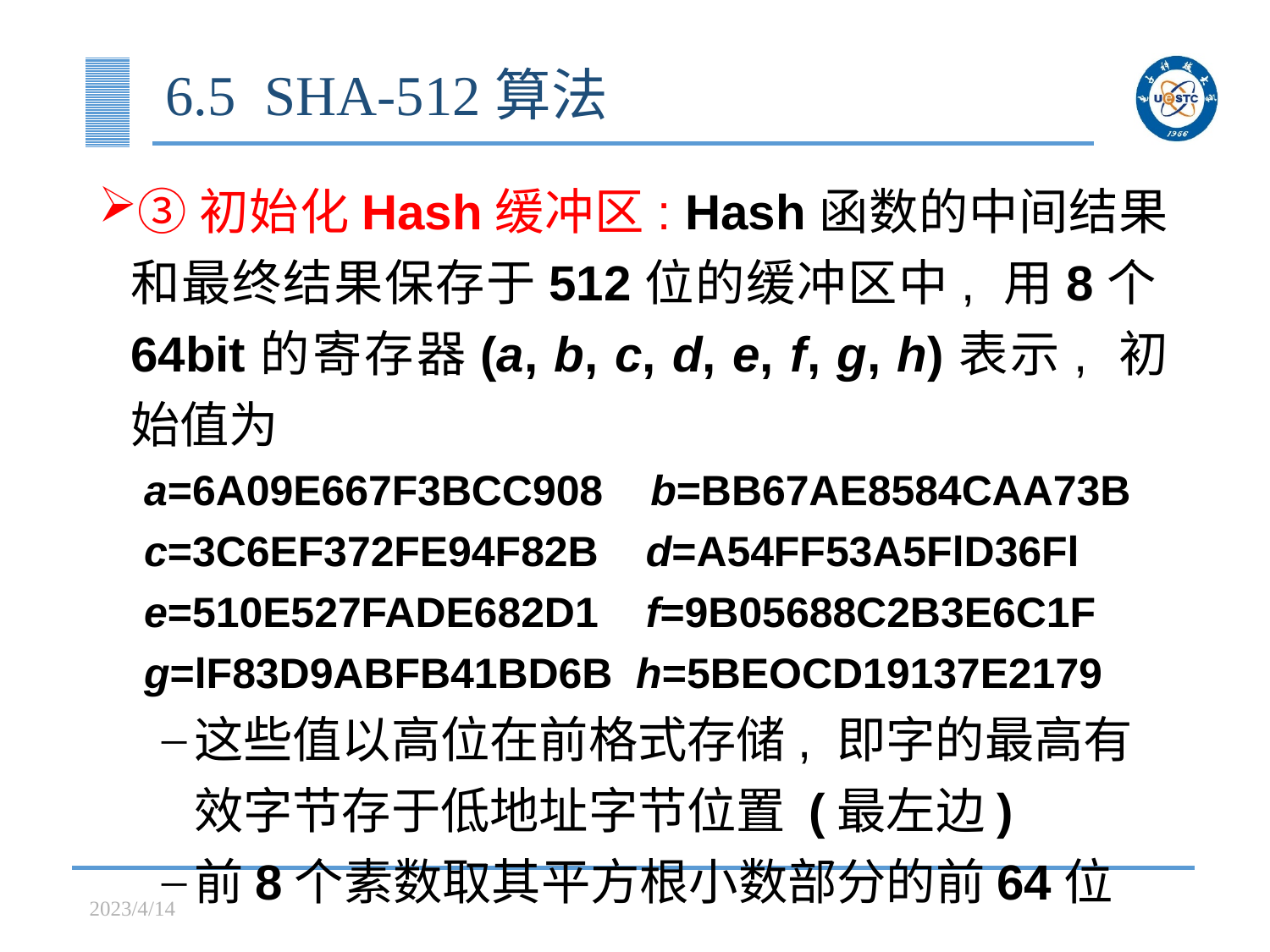

# 6.5  SHA-512算法
③初始化Hash缓冲区: Hash函数的中间结果和最终结果保存于512位的缓冲区中, 用8个64bit的寄存器(a, b, c, d, e, f, g, h)表示, 初始值为
a=6A09E667F3BCC908    b=BB67AE8584CAA73B
c=3C6EF372FE94F82B    d=A54FF53A5FlD36Fl
e=510E527FADE682D1    f=9B05688C2B3E6C1F g=lF83D9ABFB41BD6B  h=5BEOCD19137E2179
这些值以高位在前格式存储, 即字的最高有效字节存于低地址字节位置 (最左边)
前8个素数取其平方根小数部分的前64位
2023/4/14